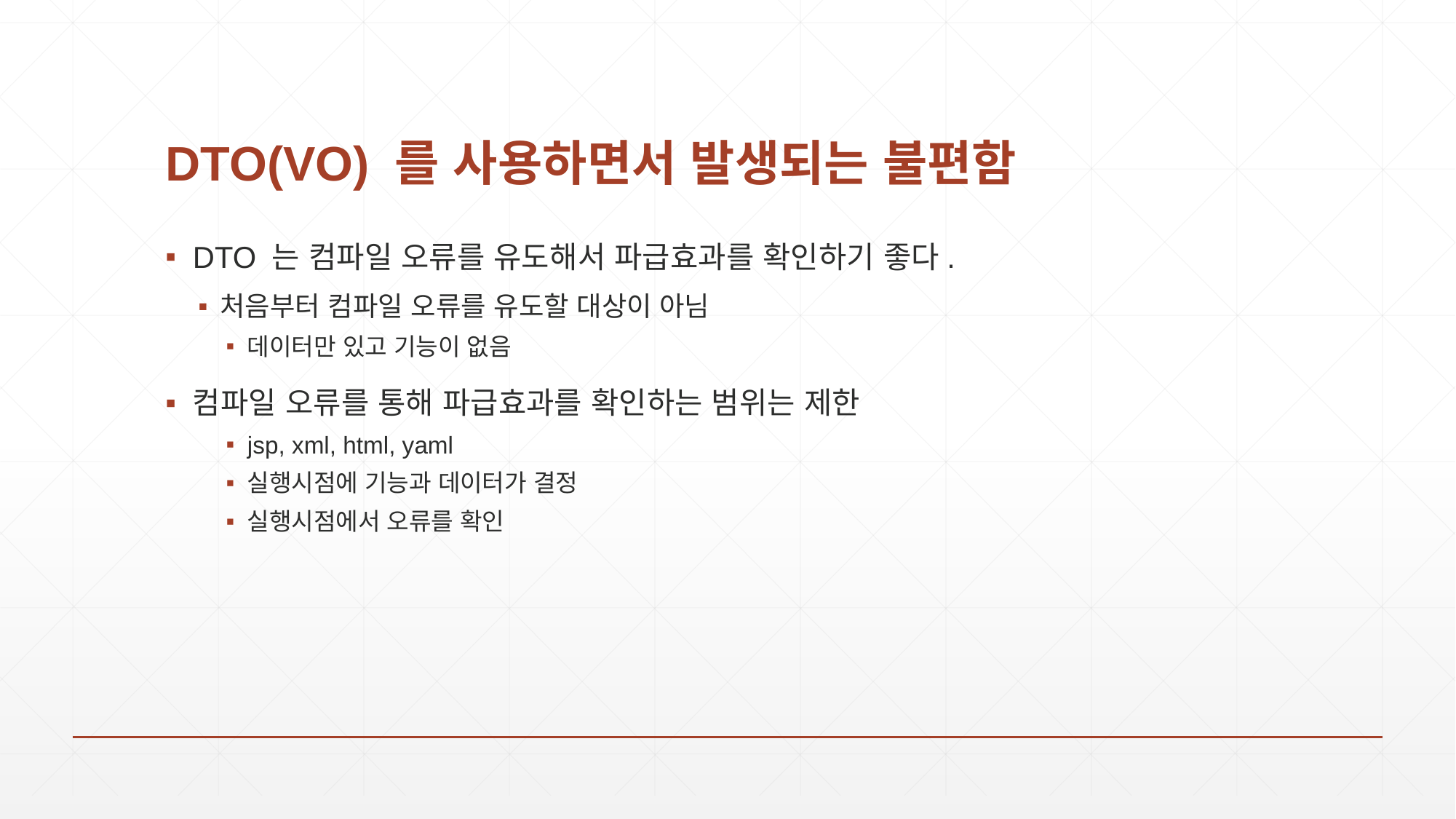

# DTO(VO) 를 사용하면서 발생되는 불편함
DTO 는 컴파일 오류를 유도해서 파급효과를 확인하기 좋다.
처음부터 컴파일 오류를 유도할 대상이 아님
데이터만 있고 기능이 없음
컴파일 오류를 통해 파급효과를 확인하는 범위는 제한
jsp, xml, html, yaml
실행시점에 기능과 데이터가 결정
실행시점에서 오류를 확인